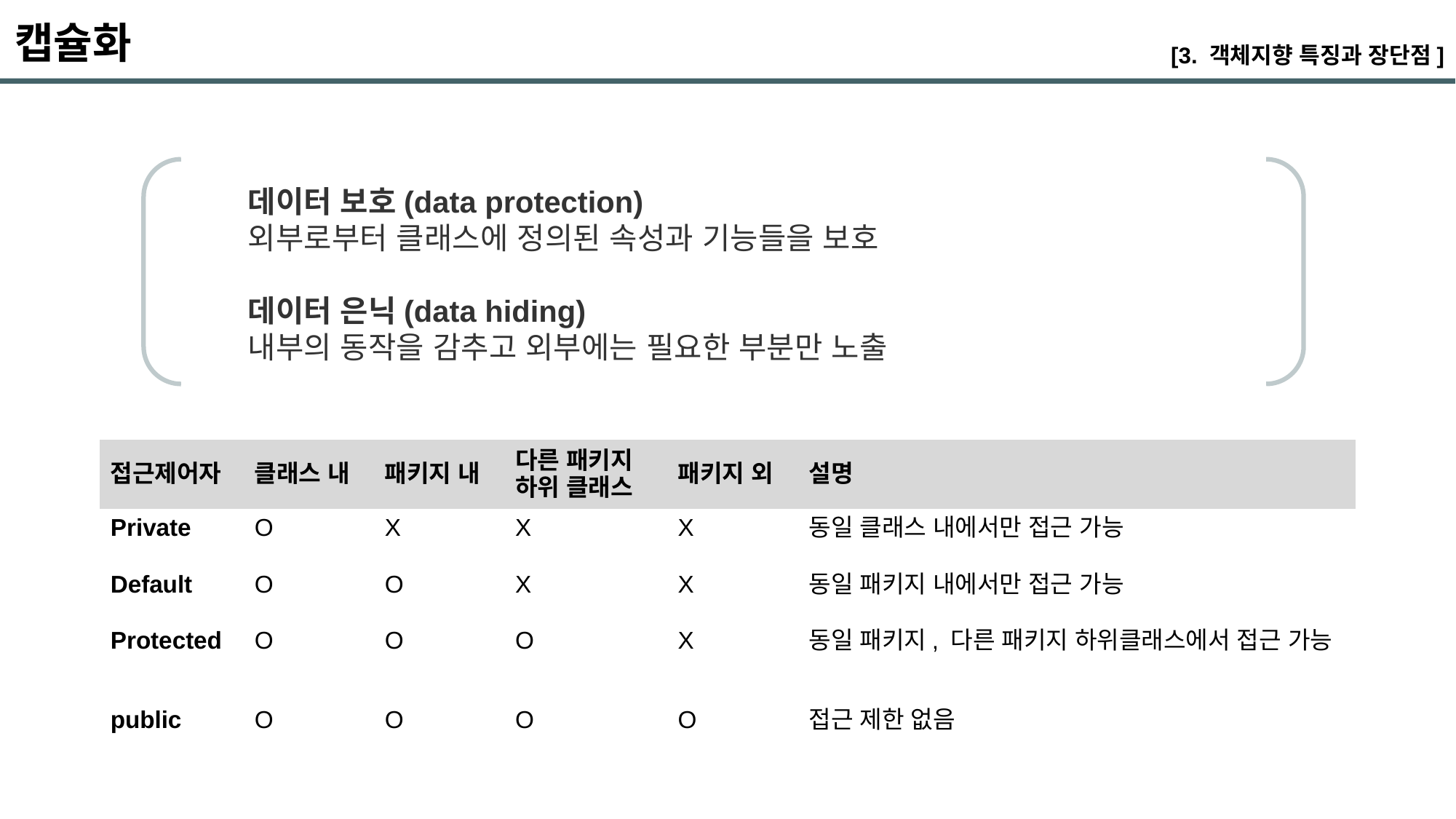

캡슐화
[3. 객체지향 특징과 장단점]

데이터 보호(data protection)
외부로부터 클래스에 정의된 속성과 기능들을 보호

데이터 은닉(data hiding)
내부의 동작을 감추고 외부에는 필요한 부분만 노출
| 접근제어자 | 클래스 내 | 패키지 내 | 다른 패키지 하위 클래스 | 패키지 외 | 설명 |
| --- | --- | --- | --- | --- | --- |
| Private | O | X | X | X | 동일 클래스 내에서만 접근 가능 |
| Default | O | O | X | X | 동일 패키지 내에서만 접근 가능 |
| Protected | O | O | O | X | 동일 패키지, 다른 패키지 하위클래스에서 접근 가능 |
| public | O | O | O | O | 접근 제한 없음 |